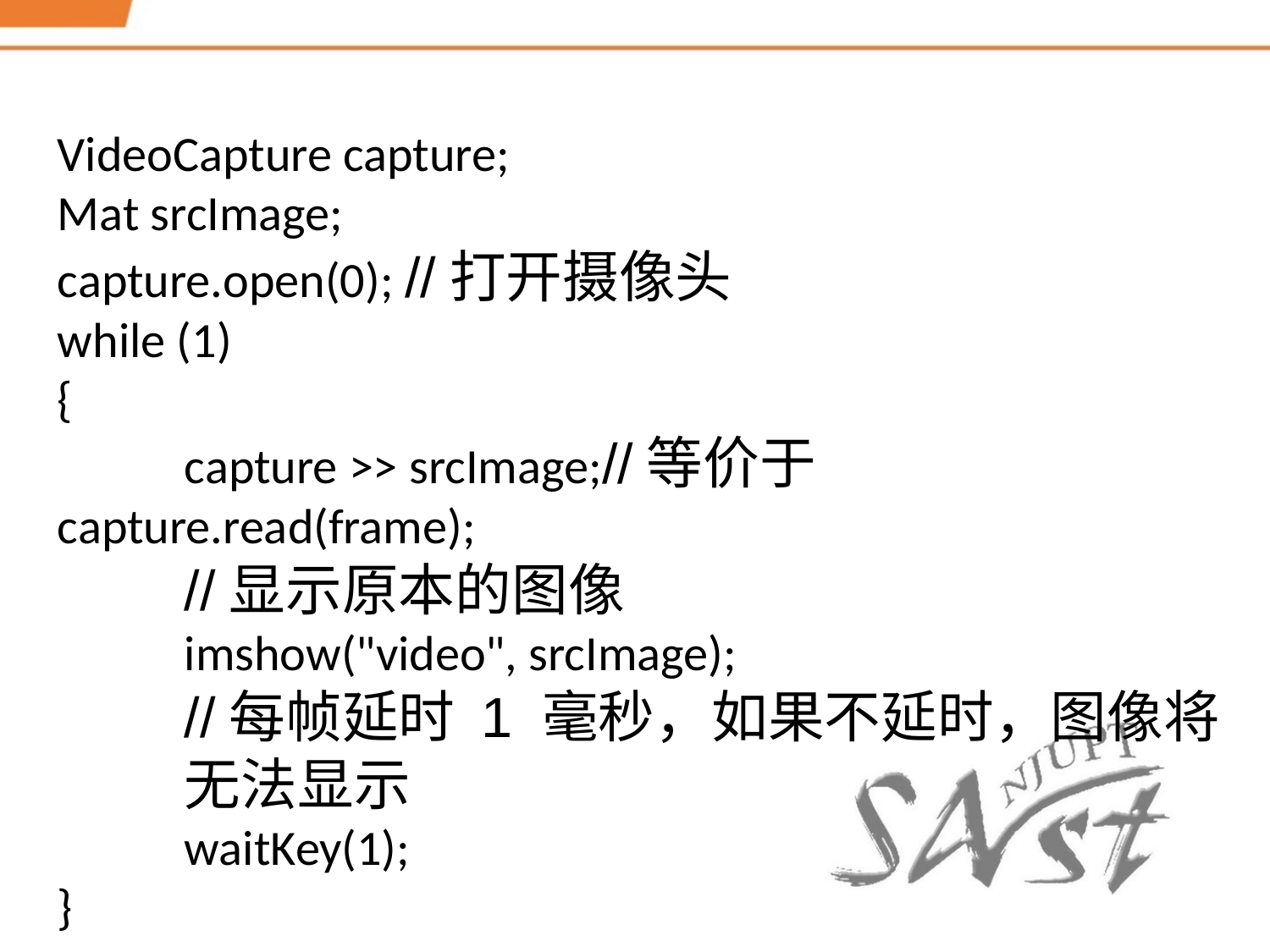

VideoCapture capture;
Mat srcImage;
capture.open(0); //打开摄像头
while (1)
{
	capture >> srcImage;//等价于 capture.read(frame);
	//显示原本的图像
	imshow("video", srcImage);
//每帧延时 1 毫秒，如果不延时，图像将无法显示
	waitKey(1);
}